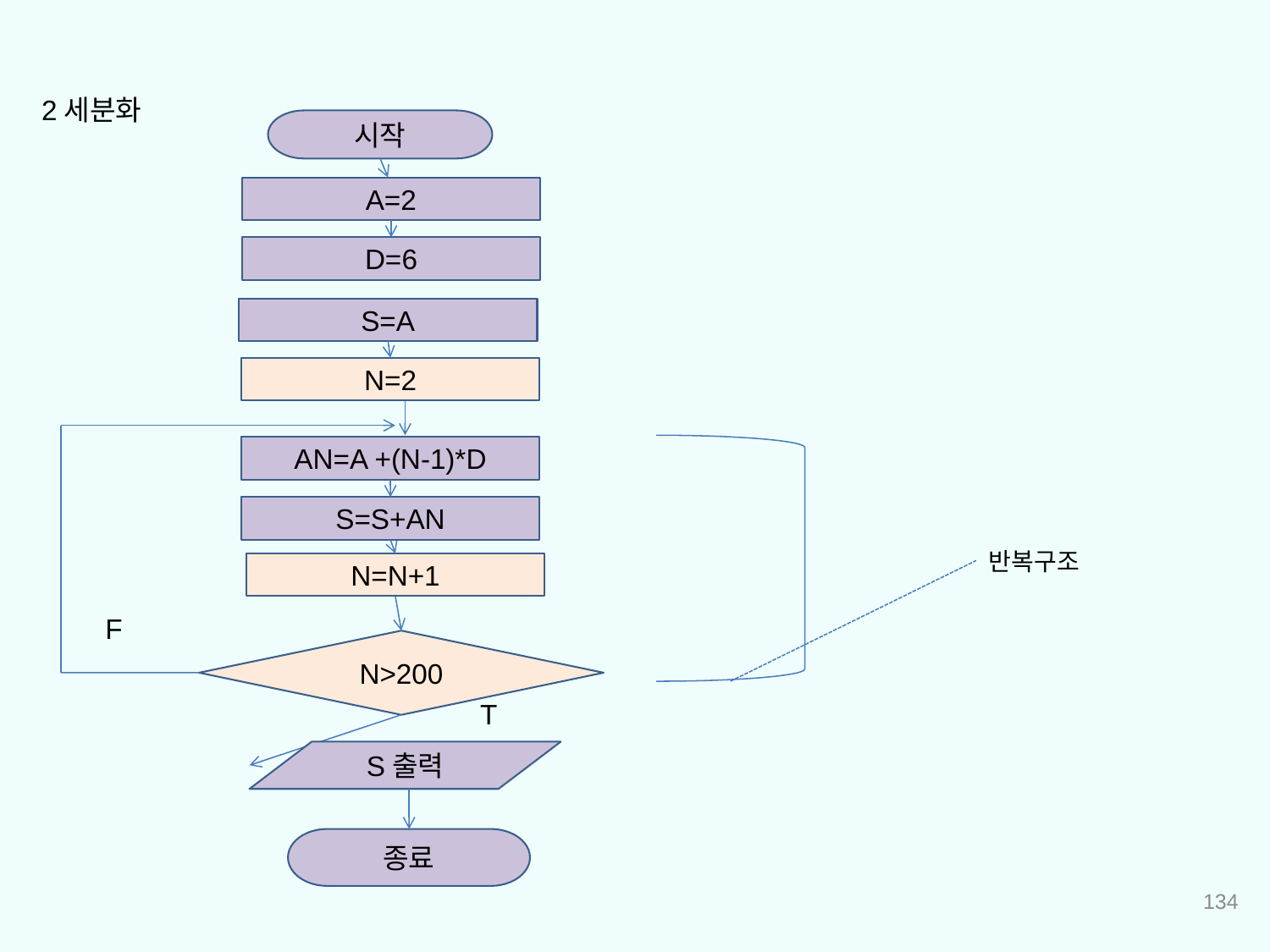

2세분화
시작
A=2
D=6
S=A
N=2

AN=A +(N-1)*D
S=S+AN
N=N+1
F
N>200
T
S출력
종료
반복구조
134